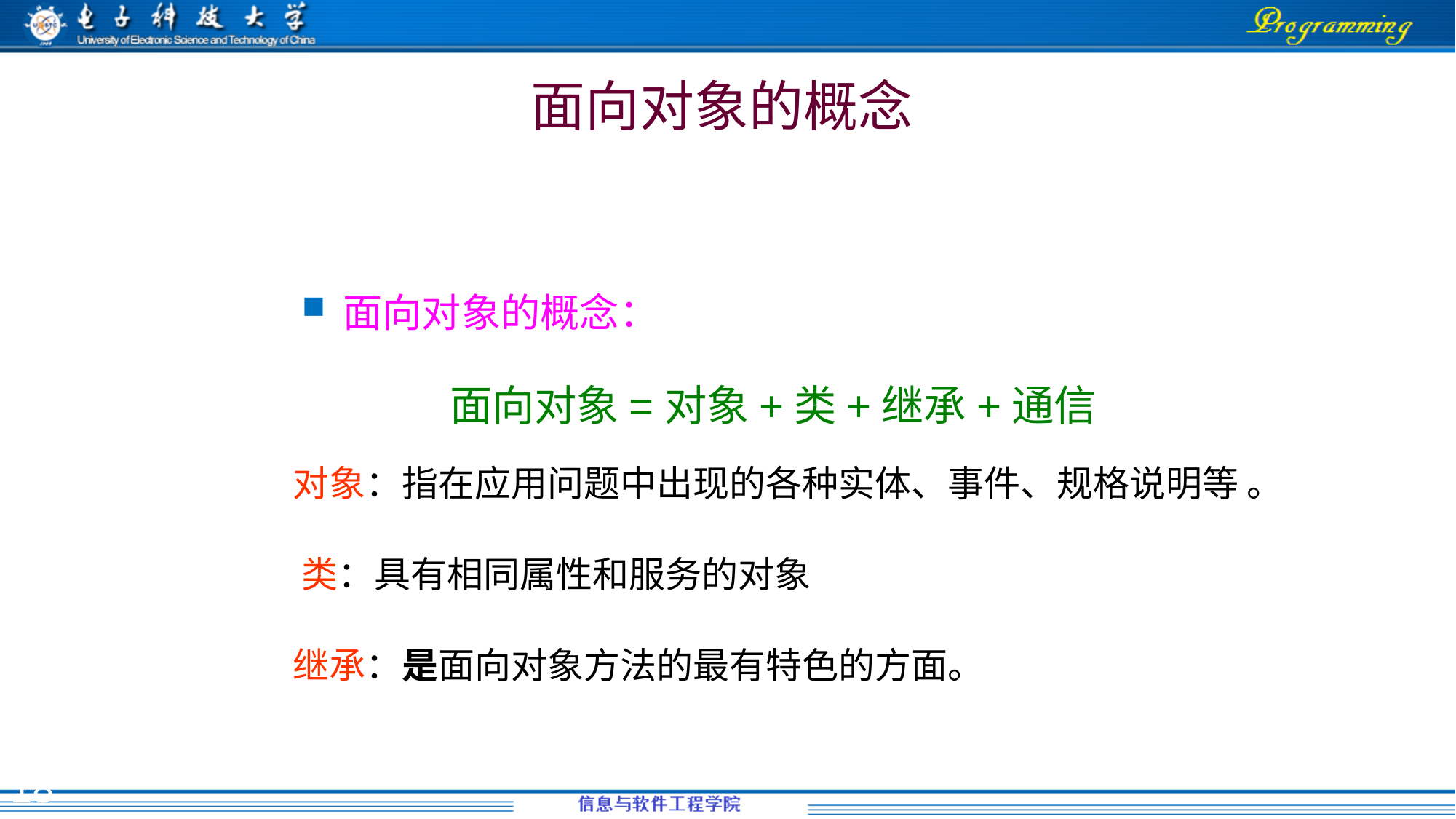

# 面向对象的概念
面向对象的概念：
面向对象=对象+类+继承+通信
对象：指在应用问题中出现的各种实体、事件、规格说明等 。
类：具有相同属性和服务的对象
继承：是面向对象方法的最有特色的方面。
18